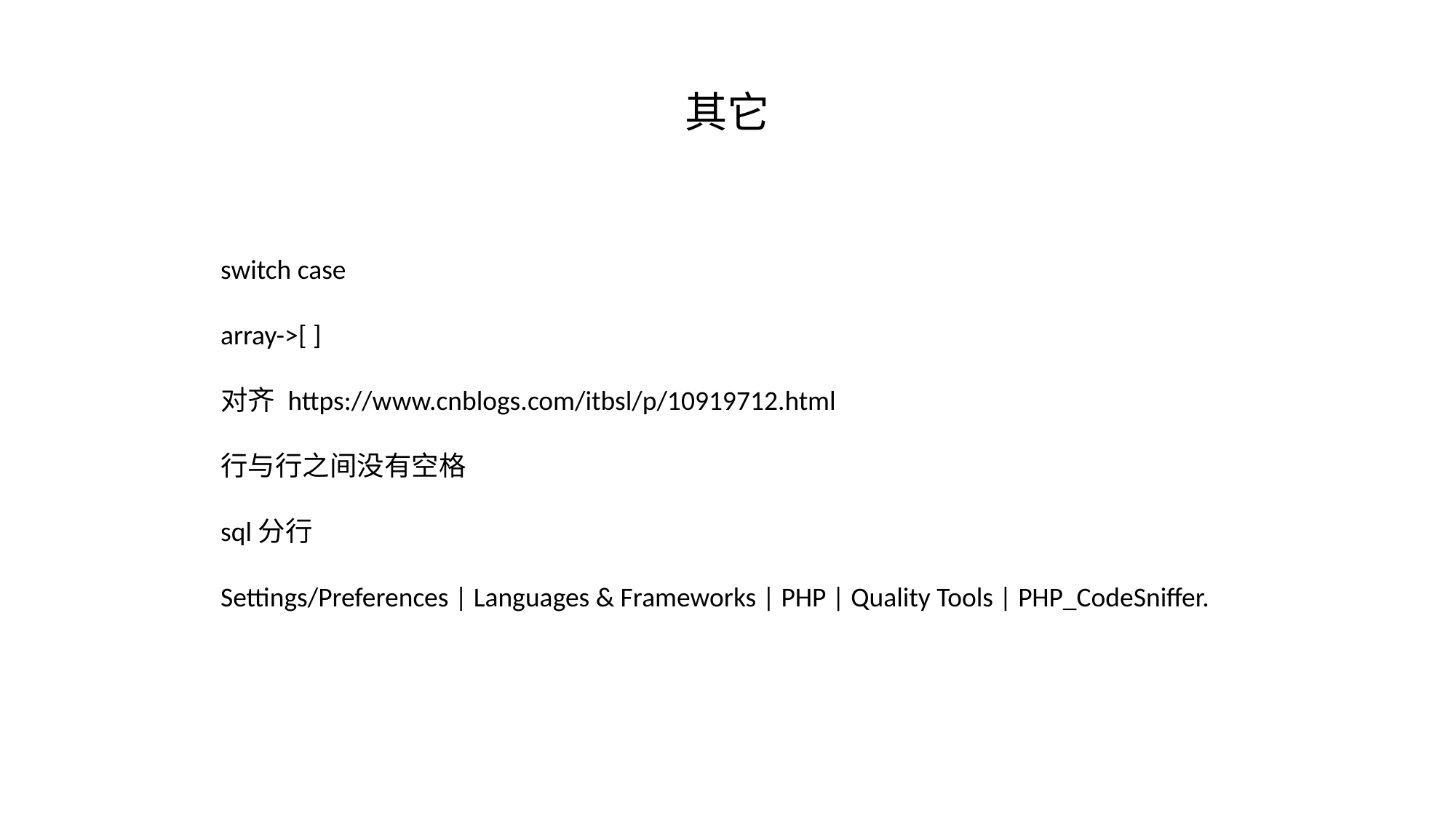

# 其它
switch case

array->[ ]

对齐 https://www.cnblogs.com/itbsl/p/10919712.html

行与行之间没有空格

sql分行

Settings/Preferences | Languages & Frameworks | PHP | Quality Tools | PHP_CodeSniffer.